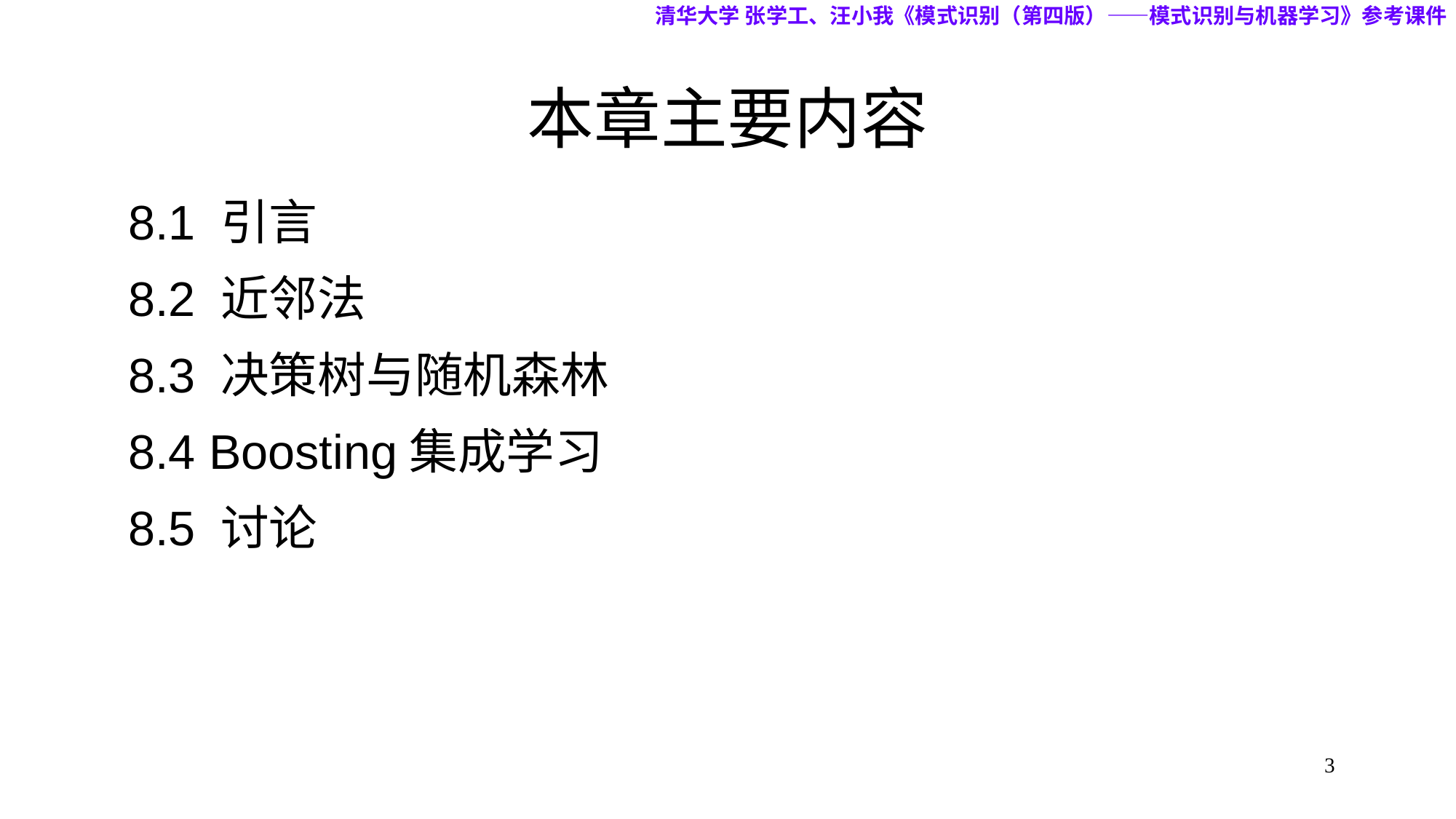

清华大学 张学工、汪小我《模式识别（第四版）——模式识别与机器学习》参考课件
# 本章主要内容
8.1 引言
8.2 近邻法
8.3 决策树与随机森林
8.4 Boosting集成学习
8.5 讨论
3